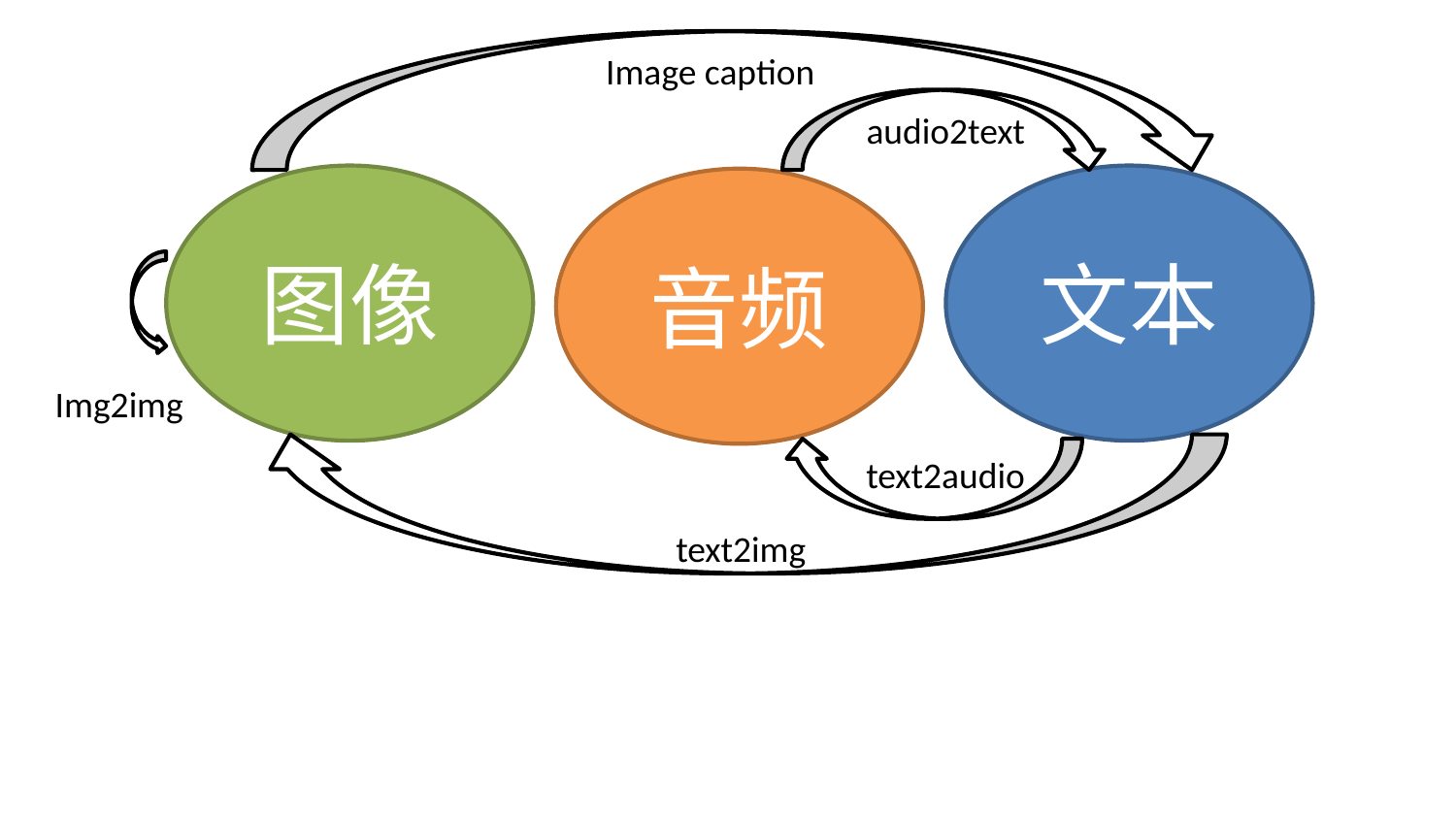

Image caption
audio2text
图像
文本
音频

Img2img
text2audio
text2img